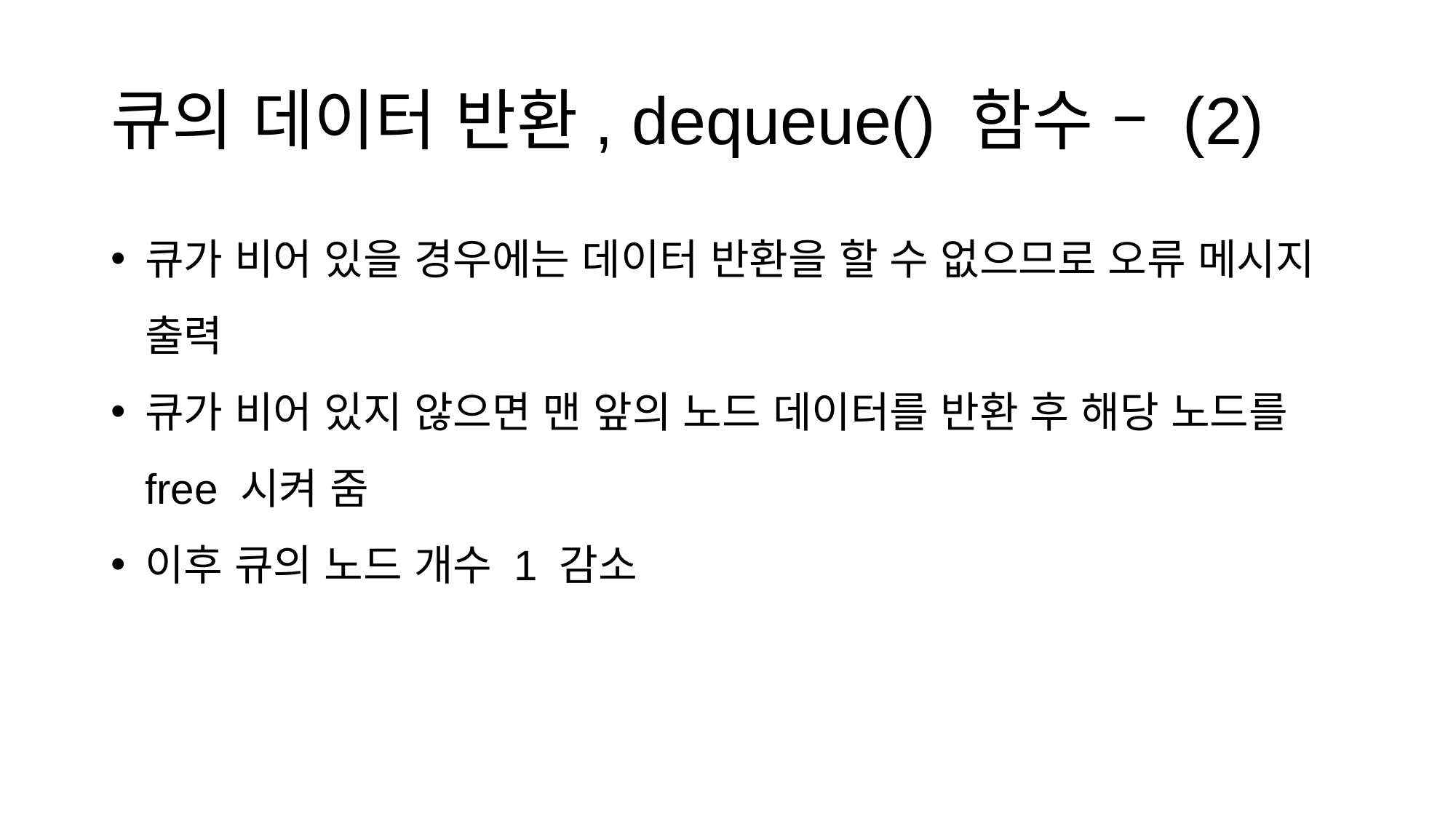

# 큐의 데이터 반환, dequeue() 함수 – (2)
큐가 비어 있을 경우에는 데이터 반환을 할 수 없으므로 오류 메시지 출력
큐가 비어 있지 않으면 맨 앞의 노드 데이터를 반환 후 해당 노드를 free 시켜 줌
이후 큐의 노드 개수 1 감소